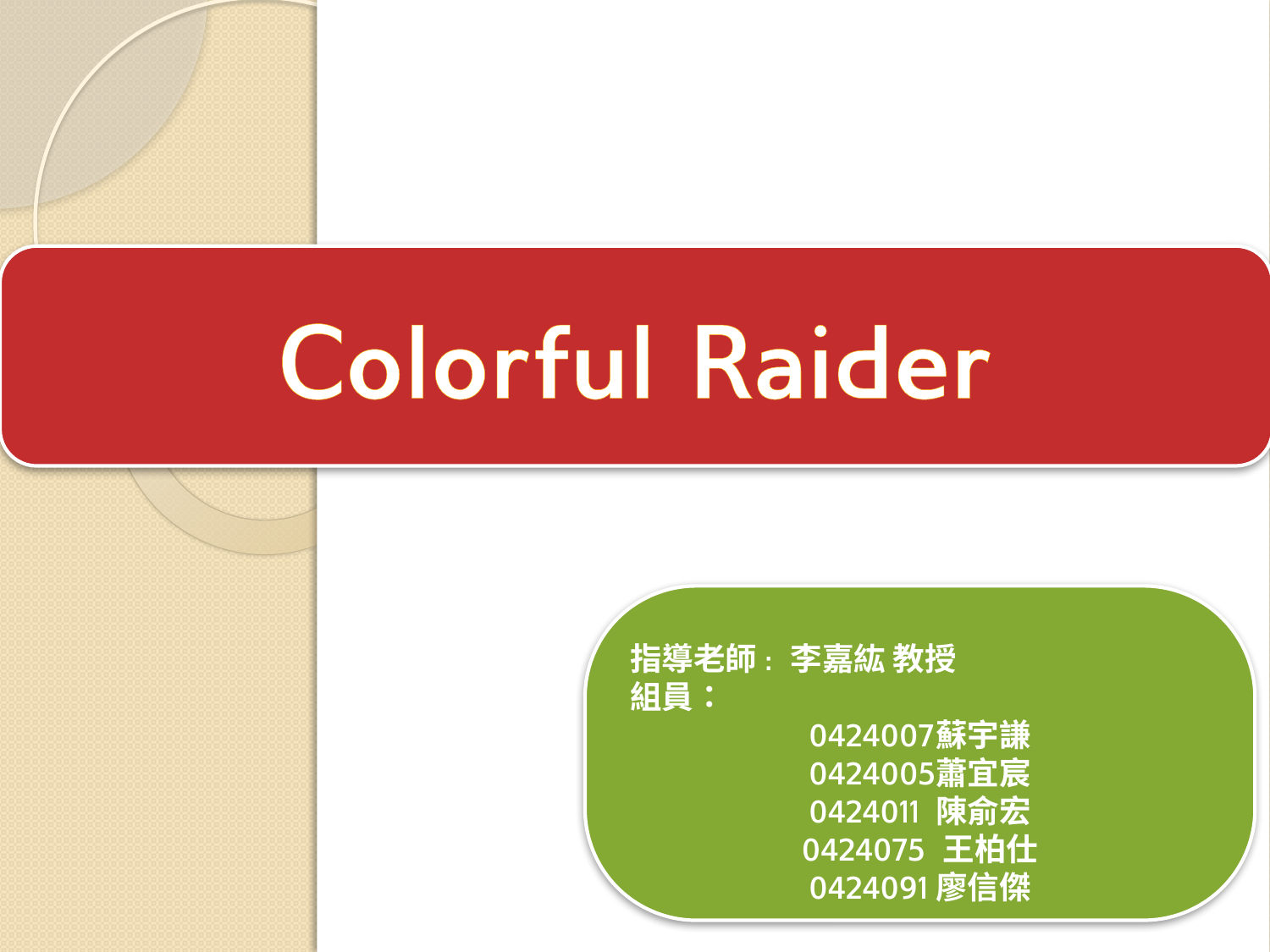

Colorful Raider

指導老師: 李嘉紘 教授
組員：
0424007	蘇宇謙
0424005	蕭宜宸
0424011	陳俞宏
0424075 王柏仕
0424091	廖信傑